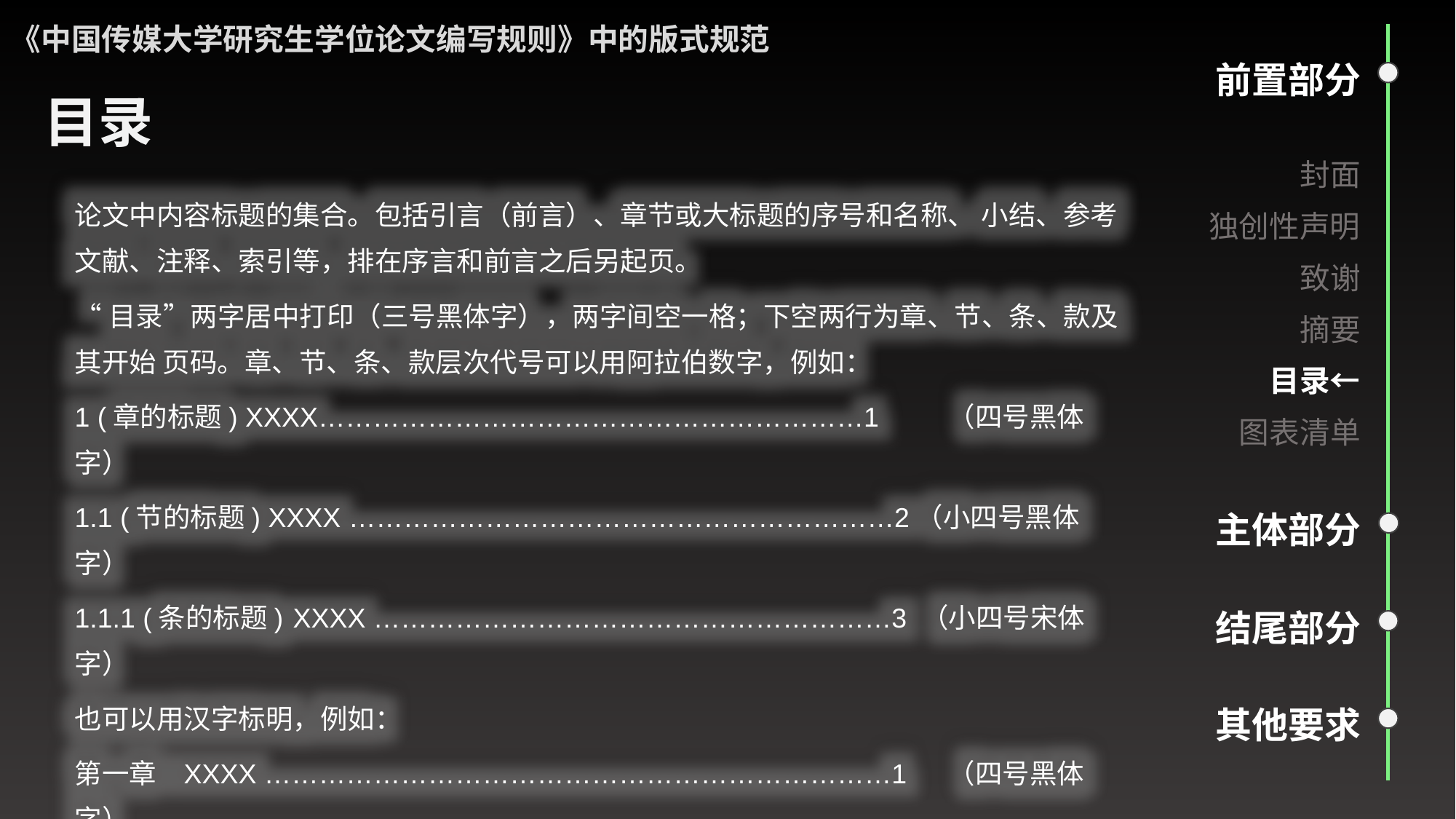

《中国传媒大学研究生学位论文编写规则》中的版式规范
前置部分

目录
封面
论文中内容标题的集合。包括引言（前言）、章节或大标题的序号和名称、 小结、参考文献、注释、索引等，排在序言和前言之后另起页。
“目录”两字居中打印（三号黑体字），两字间空一格；下空两行为章、节、条、款及其开始 页码。章、节、条、款层次代号可以用阿拉伯数字，例如：
1 (章的标题) XXXX……………………………………………………1	（四号黑体字）
1.1 (节的标题) XXXX ……………………………………………………2（小四号黑体字）
1.1.1 (条的标题)	XXXX …………………………………………………3 （小四号宋体字）
也可以用汉字标明，例如：
第一章	XXXX ……………………………………………………………1	（四号黑体字）
第一节	XXXX	……………………………………………………………2	（小四号黑体字）
一、XXXX ……………………………………………………………………3	（小四号宋体字）
独创性声明
致谢
摘要
目录←
图表清单
主体部分

结尾部分

其他要求